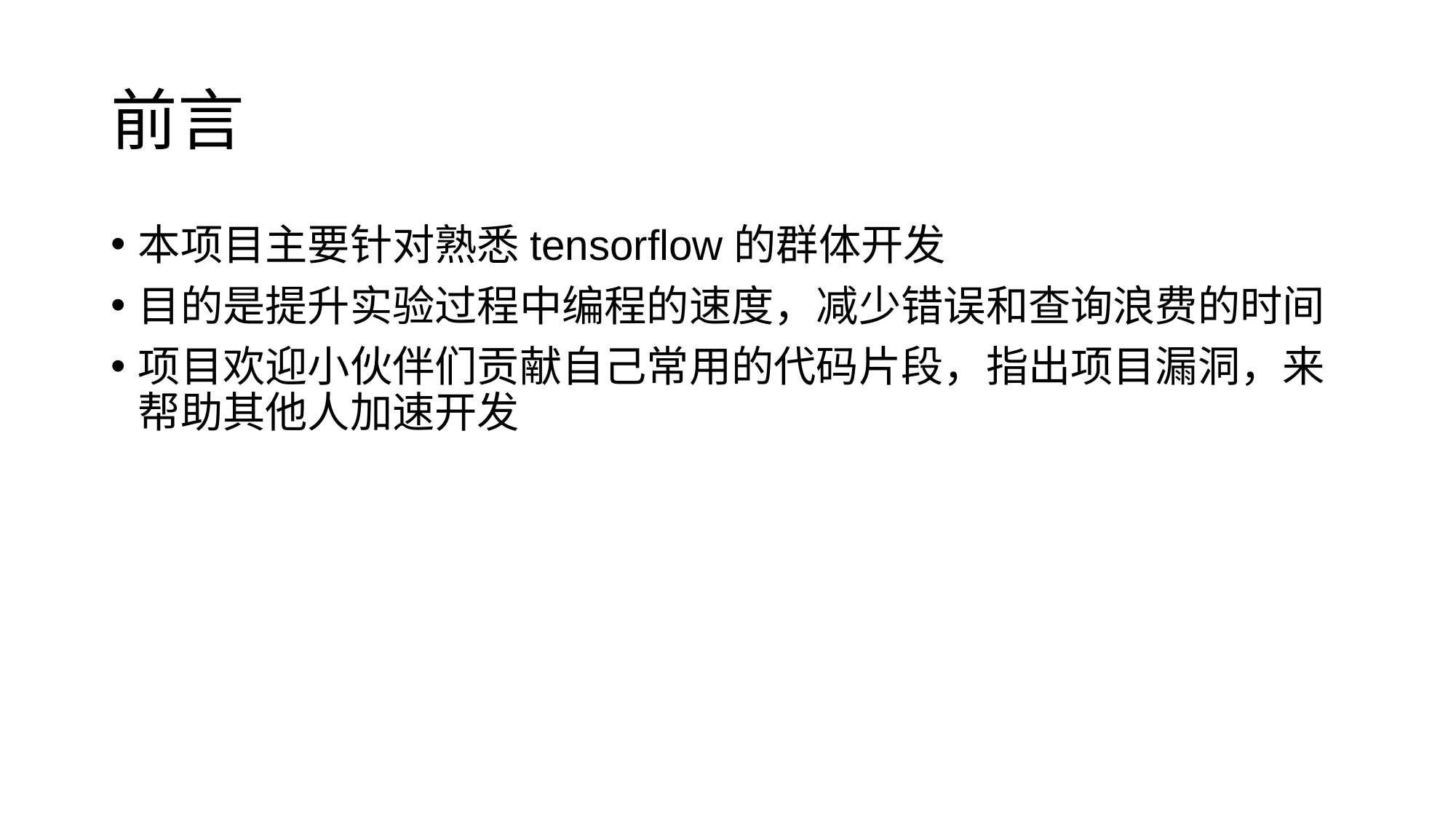

# 前言
本项目主要针对熟悉tensorflow的群体开发
目的是提升实验过程中编程的速度，减少错误和查询浪费的时间
项目欢迎小伙伴们贡献自己常用的代码片段，指出项目漏洞，来帮助其他人加速开发